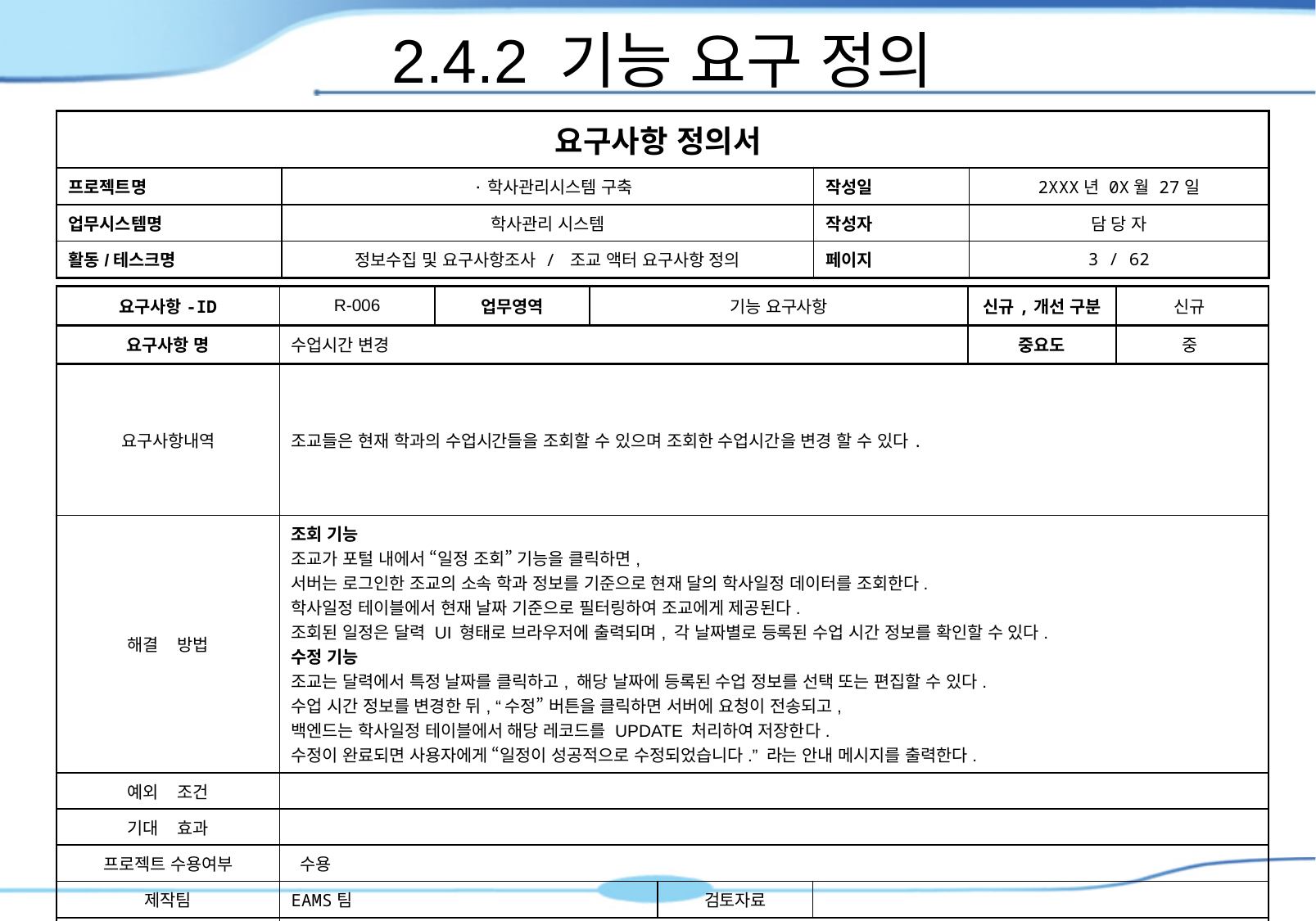

2.4.2 기능 요구 정의
| 요구사항 정의서 |  |  |  |
| --- | --- | --- | --- |
| 프로젝트명 | ·학사관리시스템 구축 | 작성일 | 2XXX년 0X월 27일 |
| 업무시스템명 | 학사관리 시스템 | 작성자 | 담 당 자 |
| 활동/테스크명 | 정보수집 및 요구사항조사 / 조교 액터 요구사항 정의 | 페이지 | 3 / 62 |
| 요구사항-ID | R-006 | 업무영역 | 기능 요구사항 |  |  | 신규,개선 구분 | 신규 |
| --- | --- | --- | --- | --- | --- | --- | --- |
| 요구사항 명 | 수업시간 변경 |  |  |  |  | 중요도 | 중 |
| 요구사항내역 | 조교들은 현재 학과의 수업시간들을 조회할 수 있으며 조회한 수업시간을 변경 할 수 있다. |  |  |  |  |  |  |
| 해결 방법 | 조회 기능 조교가 포털 내에서 “일정 조회” 기능을 클릭하면, 서버는 로그인한 조교의 소속 학과 정보를 기준으로 현재 달의 학사일정 데이터를 조회한다. 학사일정 테이블에서 현재 날짜 기준으로 필터링하여 조교에게 제공된다. 조회된 일정은 달력 UI 형태로 브라우저에 출력되며, 각 날짜별로 등록된 수업 시간 정보를 확인할 수 있다. 수정 기능 조교는 달력에서 특정 날짜를 클릭하고, 해당 날짜에 등록된 수업 정보를 선택 또는 편집할 수 있다. 수업 시간 정보를 변경한 뒤, “수정” 버튼을 클릭하면 서버에 요청이 전송되고, 백엔드는 학사일정 테이블에서 해당 레코드를 UPDATE 처리하여 저장한다. 수정이 완료되면 사용자에게 “일정이 성공적으로 수정되었습니다.” 라는 안내 메시지를 출력한다. |  |  |  |  |  |  |
| 예외 조건 |  |  |  |  |  |  |  |
| 기대 효과 |  |  |  |  |  |  |  |
| 프로젝트 수용여부 | 수용 |  |  |  |  |  |  |
| 제작팀 | EAMS팀 |  |  | 검토자료 |  |  |  |
| 관련프로세스명 |  |  |  |  |  |  |  |